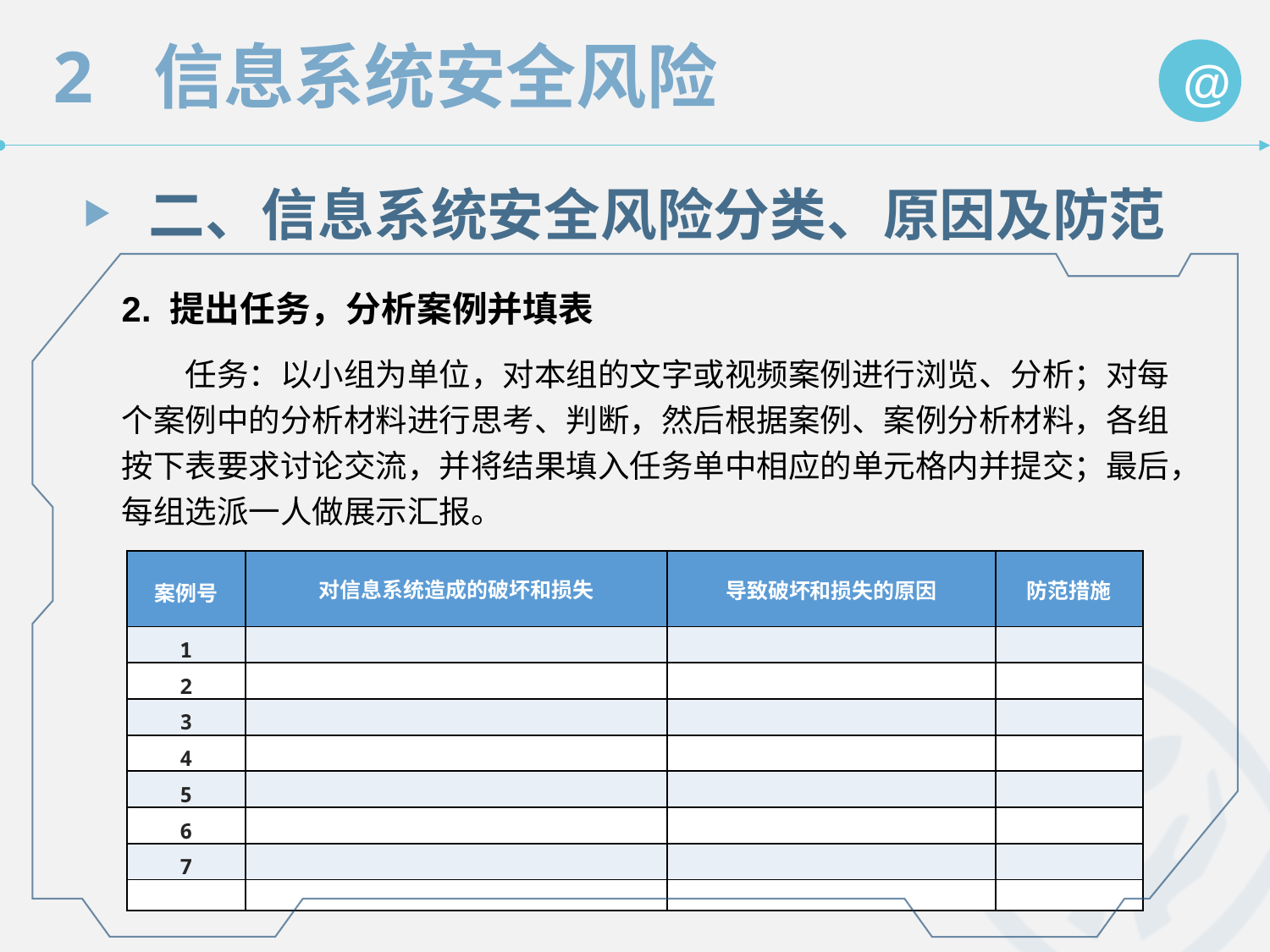

二、信息系统安全风险分类、原因及防范

2. 提出任务，分析案例并填表
　　任务：以小组为单位，对本组的文字或视频案例进行浏览、分析；对每个案例中的分析材料进行思考、判断，然后根据案例、案例分析材料，各组按下表要求讨论交流，并将结果填入任务单中相应的单元格内并提交；最后，每组选派一人做展示汇报。

| 案例号 | 对信息系统造成的破坏和损失 | 导致破坏和损失的原因 | 防范措施 |
| --- | --- | --- | --- |
| 1 |  |  |  |
| 2 |  |  |  |
| 3 |  |  |  |
| 4 |  |  |  |
| 5 |  |  |  |
| 6 |  |  |  |
| 7 |  |  |  |
|  |  |  |  |